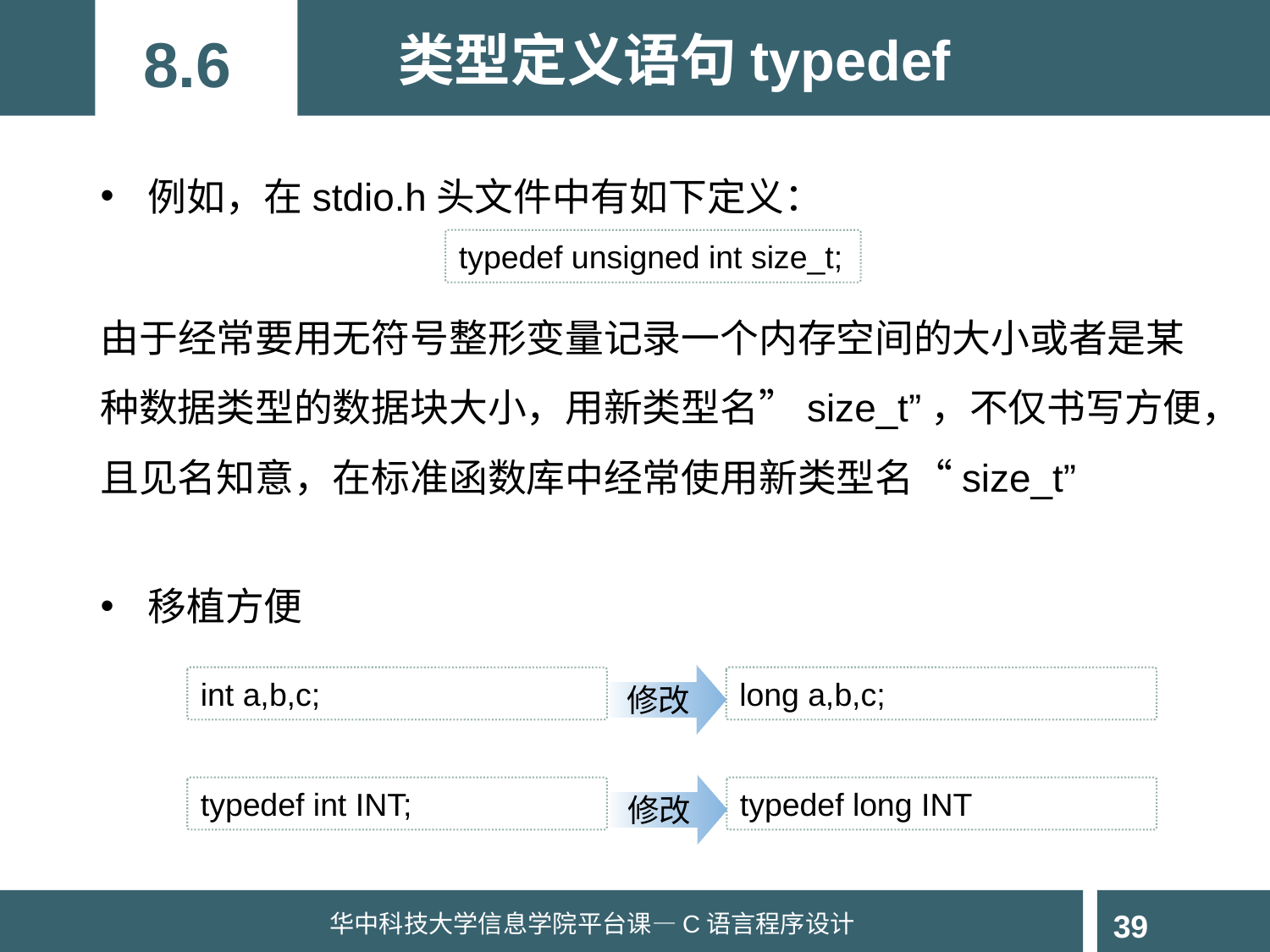

类型定义语句typedef
8.6
例如，在stdio.h头文件中有如下定义：

由于经常要用无符号整形变量记录一个内存空间的大小或者是某种数据类型的数据块大小，用新类型名”size_t”，不仅书写方便，且见名知意，在标准函数库中经常使用新类型名“size_t”

移植方便
typedef unsigned int size_t;
修改
int a,b,c;
long a,b,c;
修改
typedef int INT;
typedef long INT